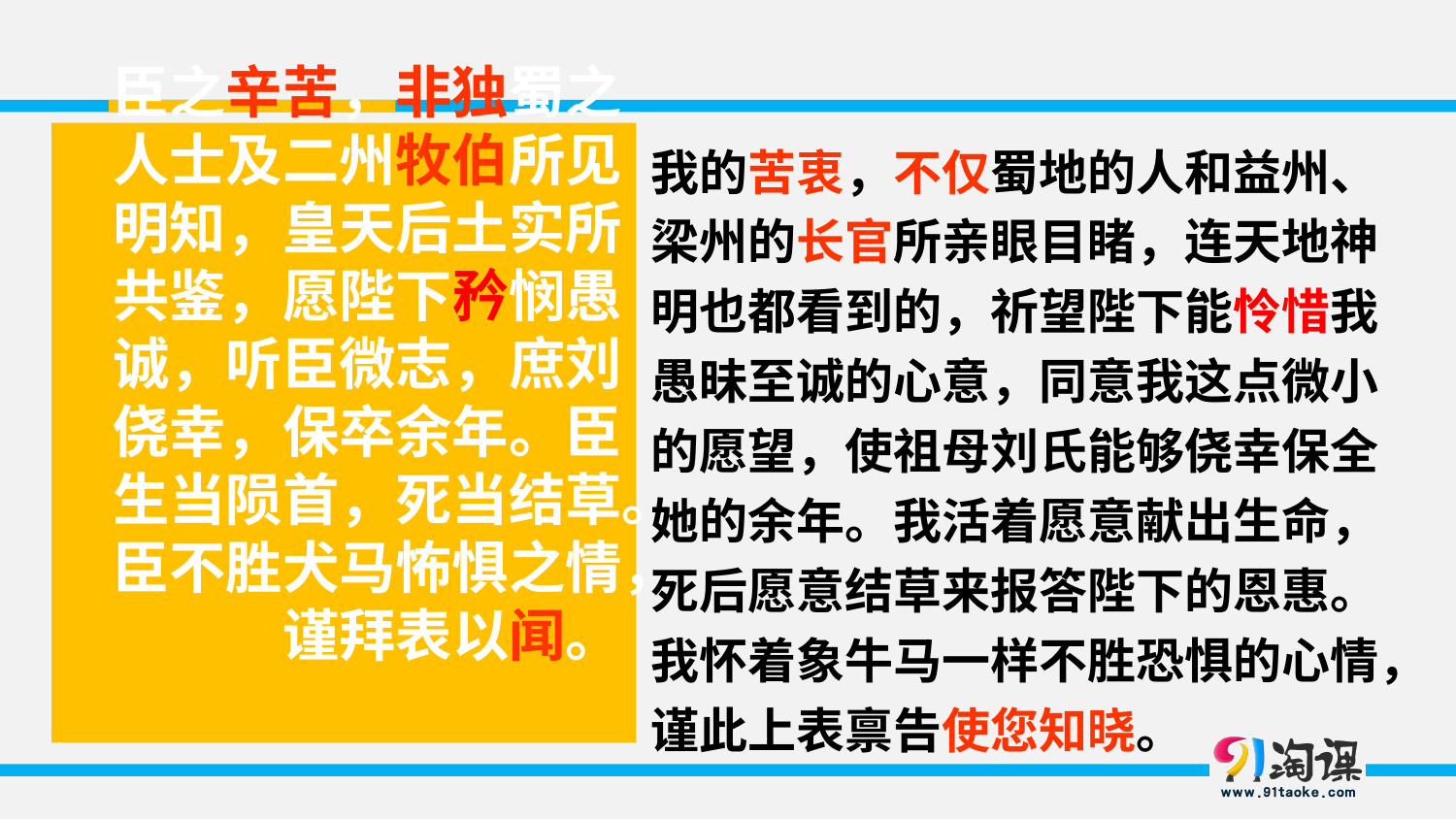

臣之辛苦，非独蜀之人士及二州牧伯所见明知，皇天后土实所共鉴，愿陛下矜悯愚诚，听臣微志，庶刘侥幸，保卒余年。臣生当陨首，死当结草。臣不胜犬马怖惧之情，谨拜表以闻。
我的苦衷，不仅蜀地的人和益州、梁州的长官所亲眼目睹，连天地神明也都看到的，祈望陛下能怜惜我愚昧至诚的心意，同意我这点微小的愿望，使祖母刘氏能够侥幸保全她的余年。我活着愿意献出生命，死后愿意结草来报答陛下的恩惠。我怀着象牛马一样不胜恐惧的心情，谨此上表禀告使您知晓。